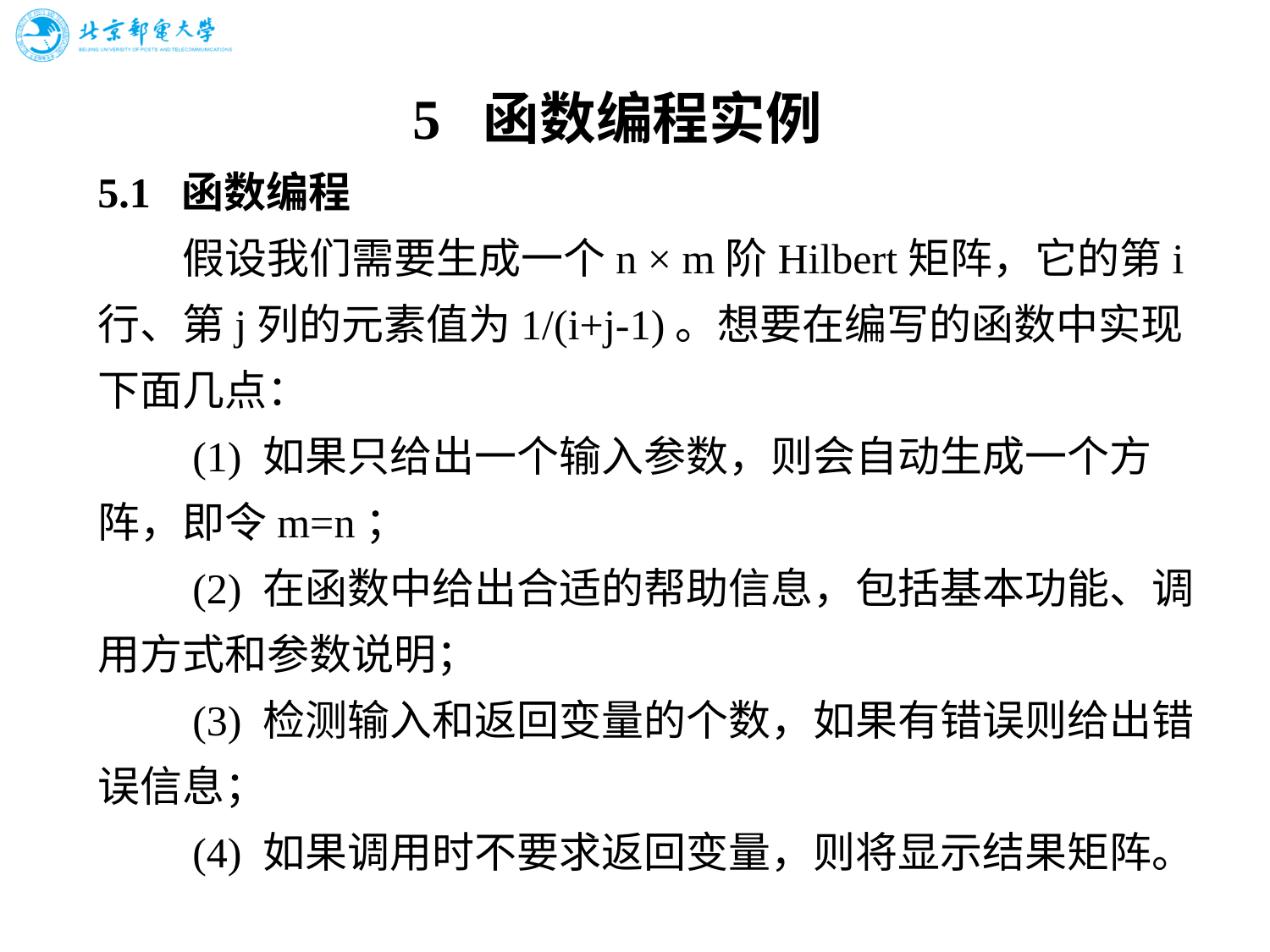

# 5  函数编程实例 5.1  函数编程 　　假设我们需要生成一个n × m阶Hilbert矩阵，它的第i行、第j列的元素值为1/(i+j-1)。想要在编写的函数中实现下面几点： 　　(1) 如果只给出一个输入参数，则会自动生成一个方阵，即令m=n； 　　(2) 在函数中给出合适的帮助信息，包括基本功能、调用方式和参数说明； 　　(3) 检测输入和返回变量的个数，如果有错误则给出错误信息； 　　(4) 如果调用时不要求返回变量，则将显示结果矩阵。